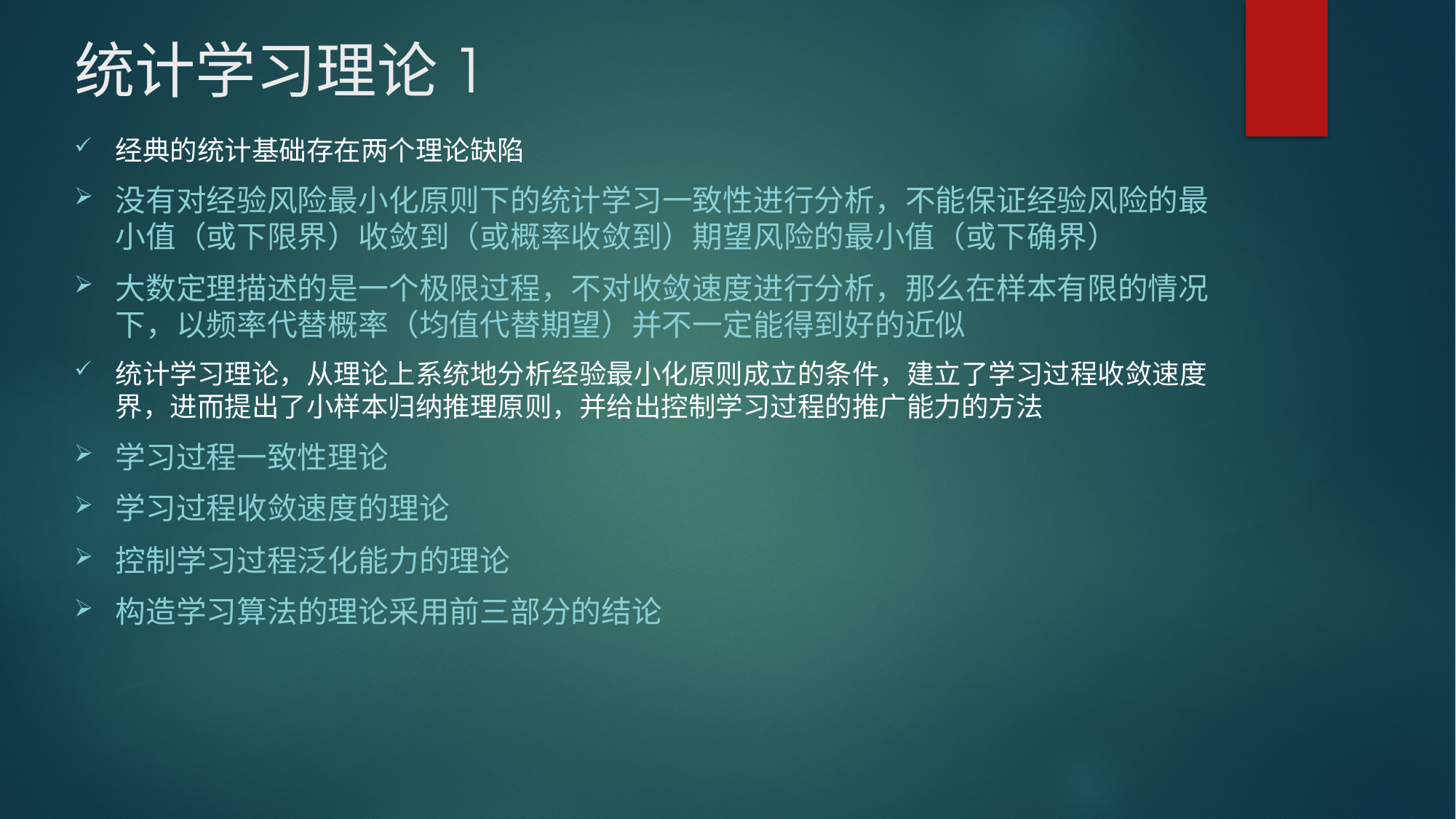

# 统计学习理论1
经典的统计基础存在两个理论缺陷
没有对经验风险最小化原则下的统计学习一致性进行分析，不能保证经验风险的最小值（或下限界）收敛到（或概率收敛到）期望风险的最小值（或下确界）
大数定理描述的是一个极限过程，不对收敛速度进行分析，那么在样本有限的情况下，以频率代替概率（均值代替期望）并不一定能得到好的近似
统计学习理论，从理论上系统地分析经验最小化原则成立的条件，建立了学习过程收敛速度界，进而提出了小样本归纳推理原则，并给出控制学习过程的推广能力的方法
学习过程一致性理论
学习过程收敛速度的理论
控制学习过程泛化能力的理论
构造学习算法的理论采用前三部分的结论